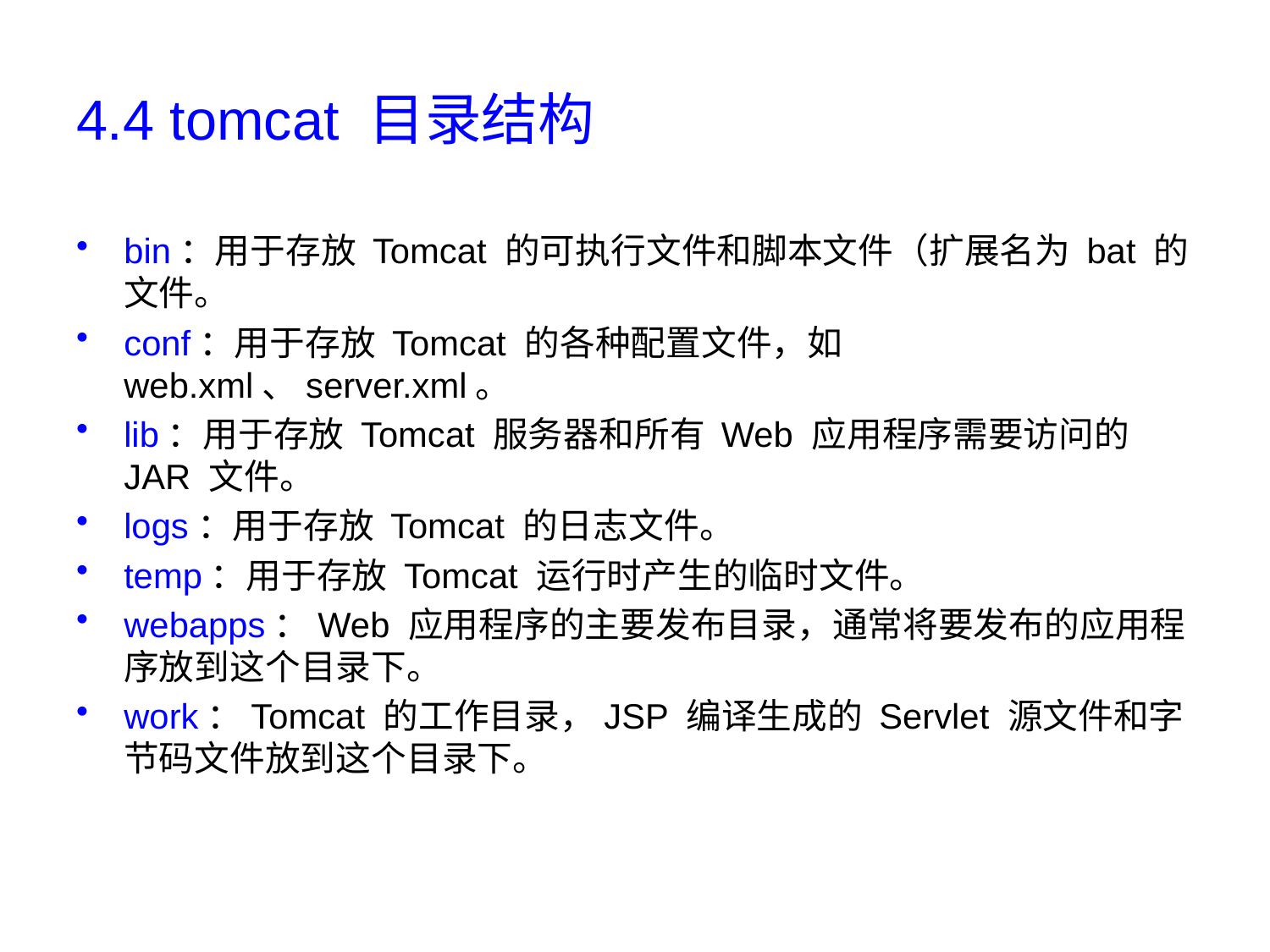

# 4.4 tomcat 目录结构
bin：用于存放 Tomcat 的可执行文件和脚本文件（扩展名为 bat 的文件。
conf：用于存放 Tomcat 的各种配置文件，如 web.xml、server.xml。
lib：用于存放 Tomcat 服务器和所有 Web 应用程序需要访问的 JAR 文件。
logs：用于存放 Tomcat 的日志文件。
temp：用于存放 Tomcat 运行时产生的临时文件。
webapps：Web 应用程序的主要发布目录，通常将要发布的应用程序放到这个目录下。
work：Tomcat 的工作目录，JSP 编译生成的 Servlet 源文件和字节码文件放到这个目录下。